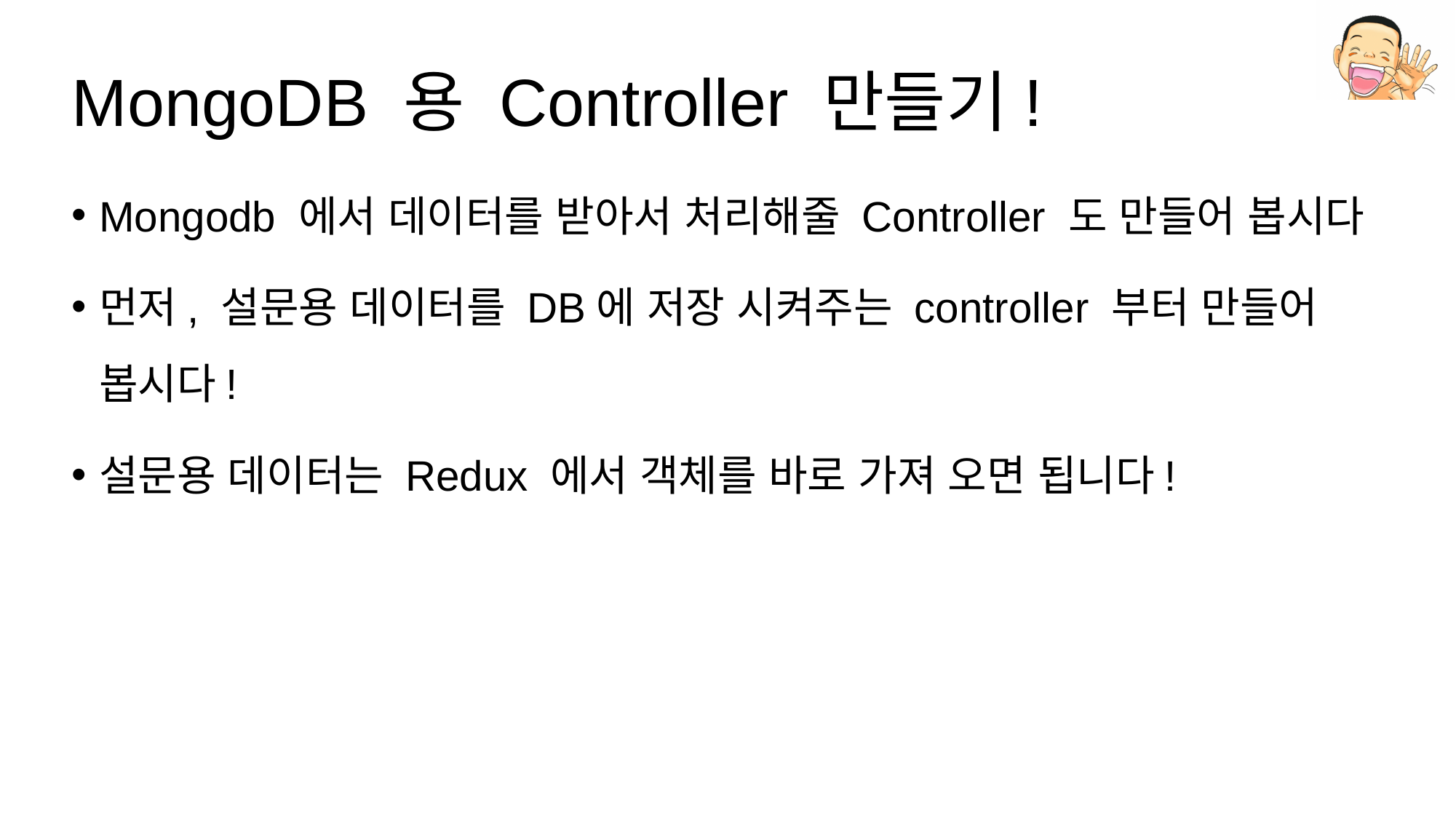

# MongoDB 용 Controller 만들기!
Mongodb 에서 데이터를 받아서 처리해줄 Controller 도 만들어 봅시다
먼저, 설문용 데이터를 DB에 저장 시켜주는 controller 부터 만들어 봅시다!
설문용 데이터는 Redux 에서 객체를 바로 가져 오면 됩니다!